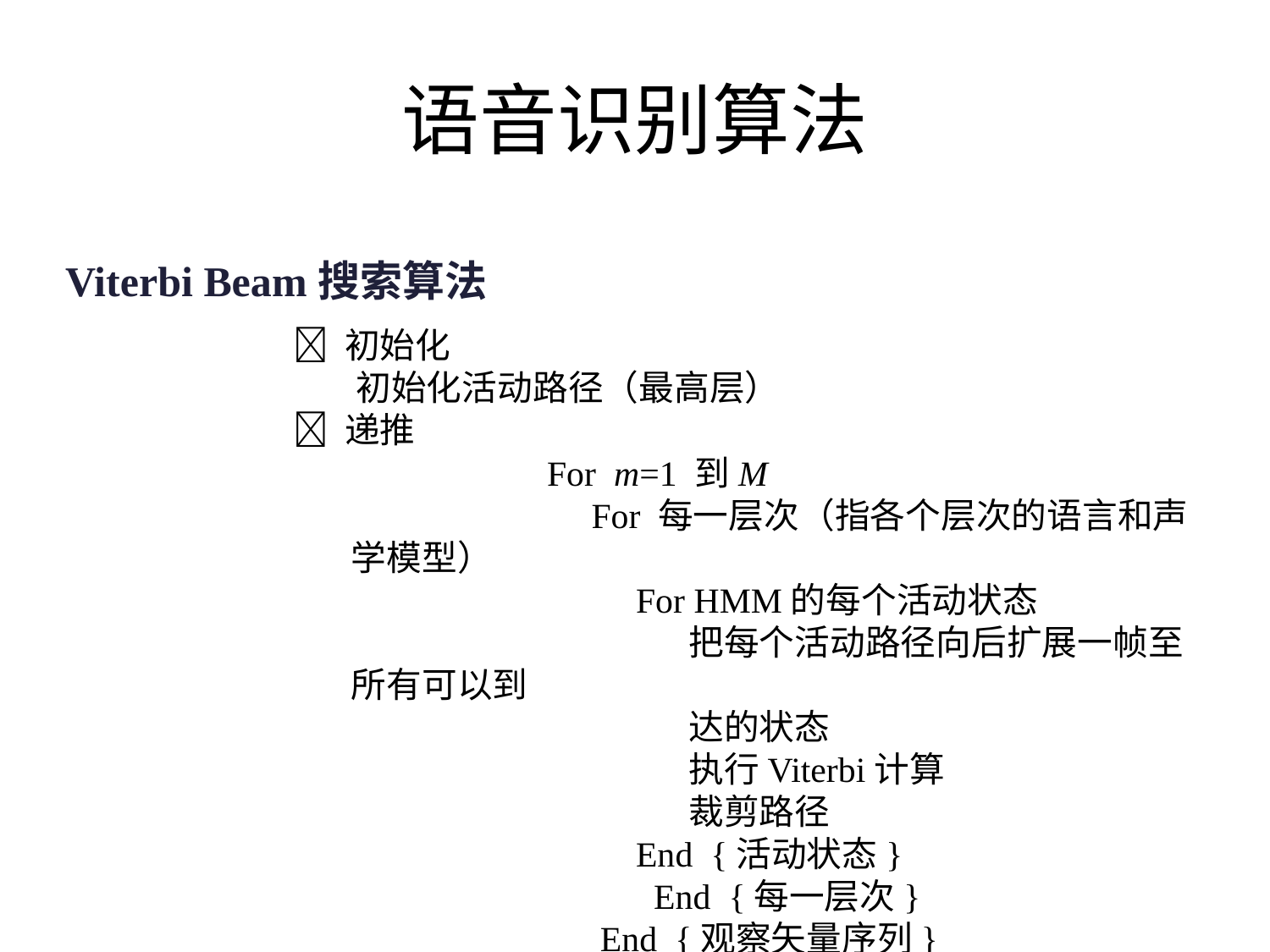

# 语音识别算法
Viterbi Beam搜索算法

• 初始化
       初始化活动路径（最高层）
• 递推
For  m=1 到M
     For 每一层次（指各个层次的语言和声学模型）
          For HMM的每个活动状态
                 把每个活动路径向后扩展一帧至所有可以到
                 达的状态
                 执行Viterbi计算
                 裁剪路径
          End  {活动状态}
            End  {每一层次}
      End  {观察矢量序列}
• 终止：选择最可能的路径